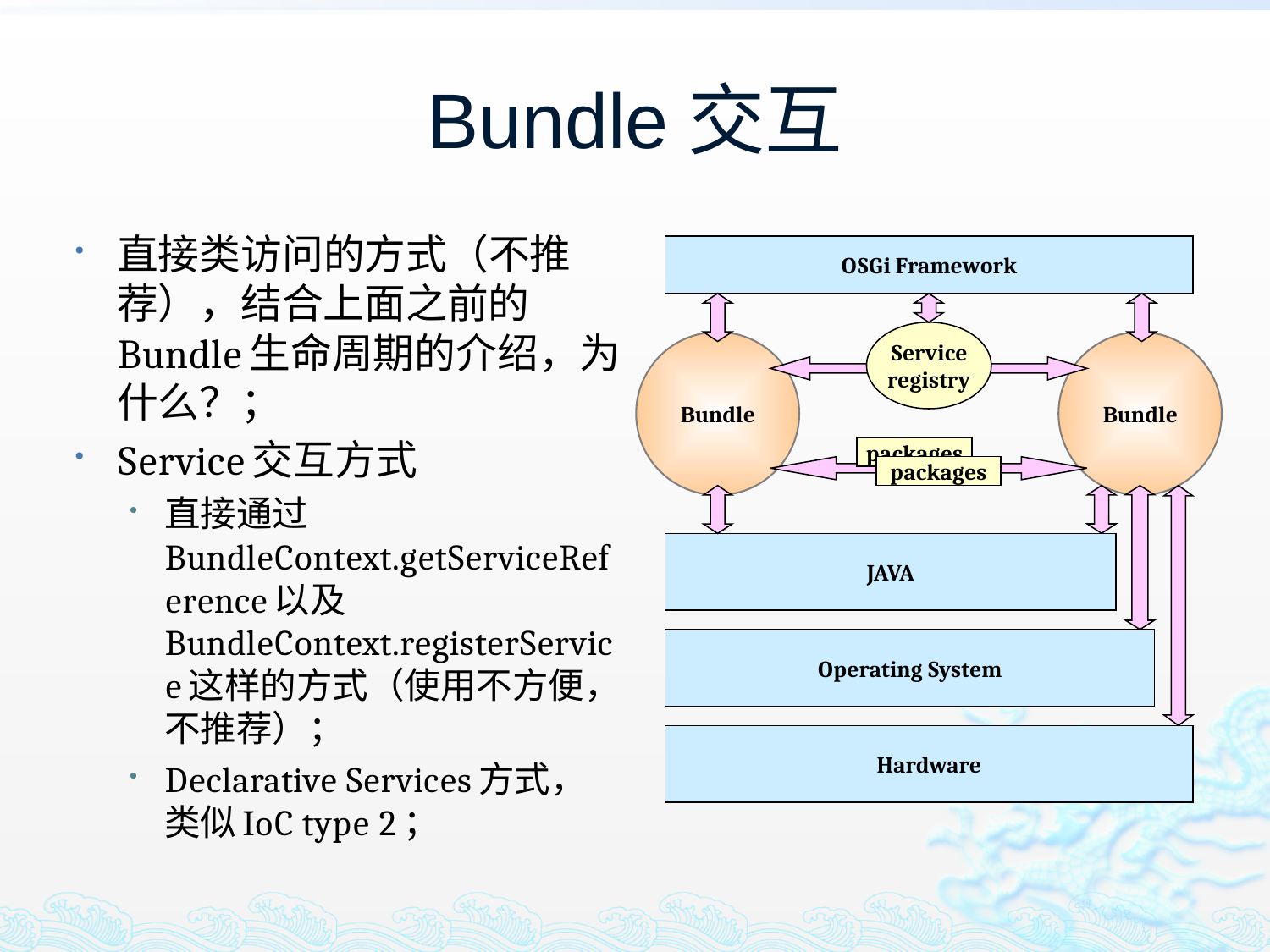

# Bundle交互
直接类访问的方式（不推荐），结合上面之前的Bundle生命周期的介绍，为什么？；
Service交互方式
直接通过BundleContext.getServiceReference以及BundleContext.registerService这样的方式（使用不方便，不推荐）；
Declarative Services方式，类似IoC type 2；
OSGi Framework

Service
registry

Bundle
Bundle
packages

packages
JAVA
Operating System
Hardware